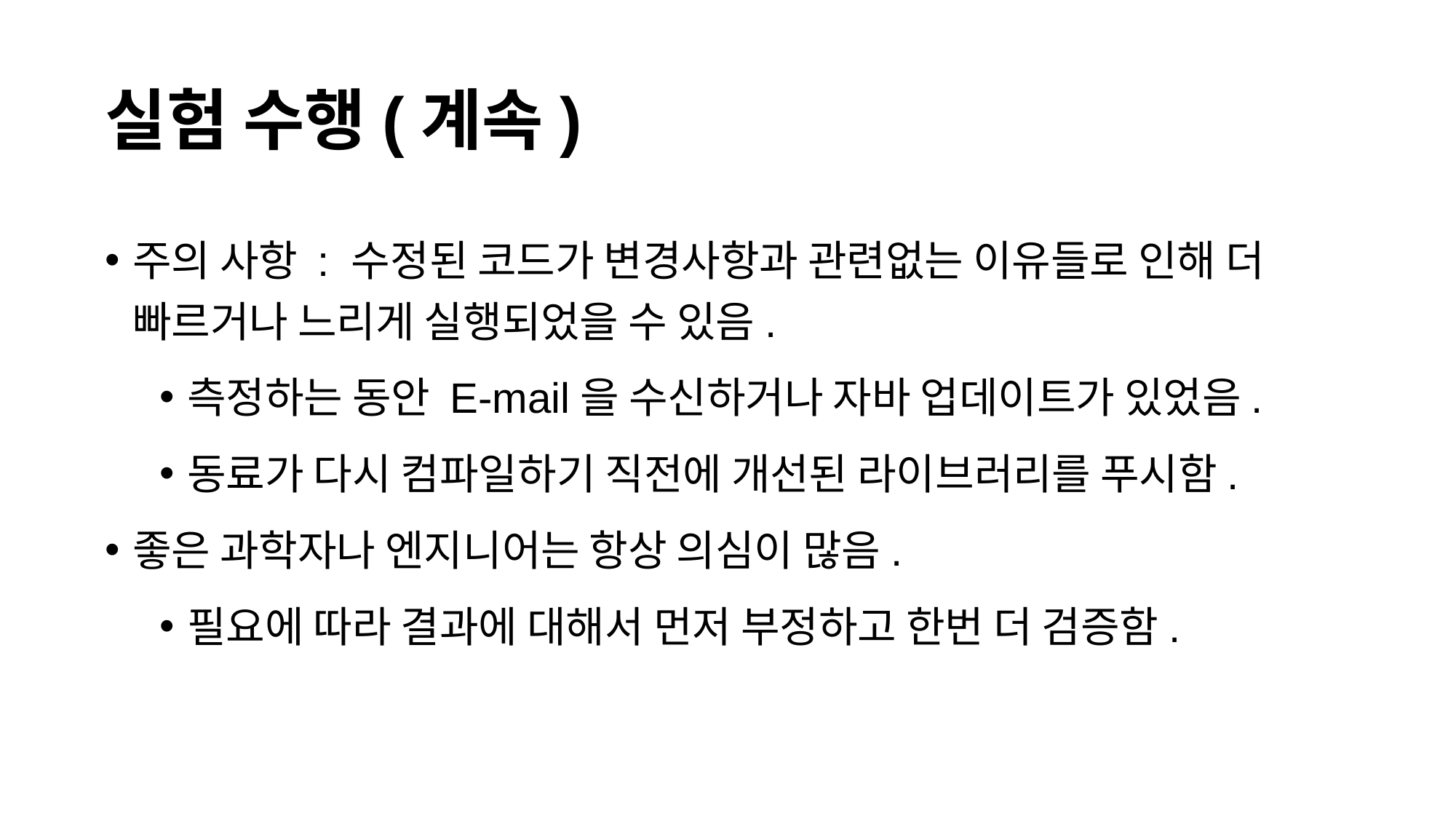

# 실험 수행(계속)
주의 사항 : 수정된 코드가 변경사항과 관련없는 이유들로 인해 더 빠르거나 느리게 실행되었을 수 있음.
측정하는 동안 E-mail을 수신하거나 자바 업데이트가 있었음.
동료가 다시 컴파일하기 직전에 개선된 라이브러리를 푸시함.
좋은 과학자나 엔지니어는 항상 의심이 많음.
필요에 따라 결과에 대해서 먼저 부정하고 한번 더 검증함.